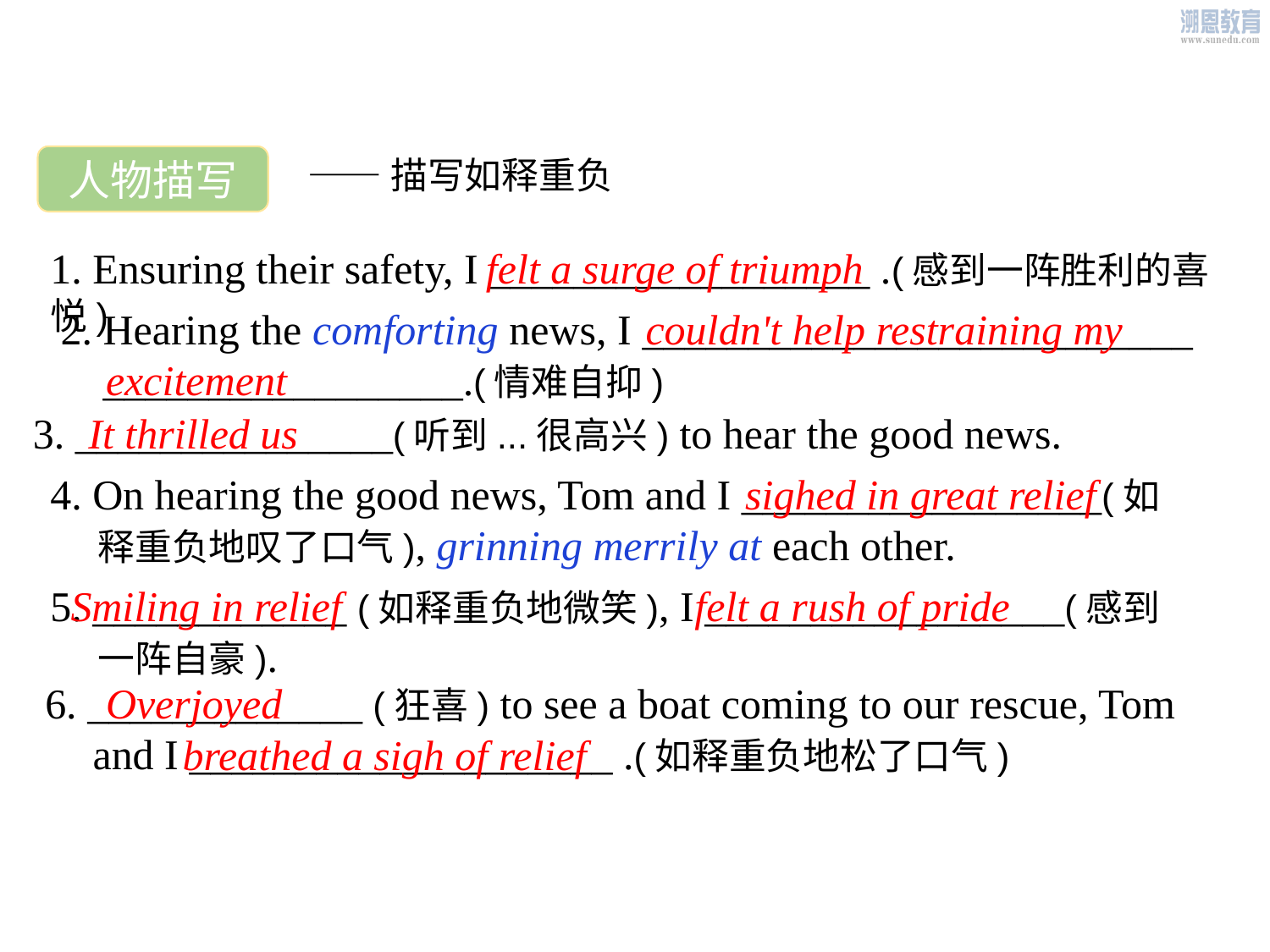

人物描写
——描写如释重负
1. Ensuring their safety, I __________________ .(感到一阵胜利的喜悦)
felt a surge of triumph
 2. Hearing the comforting news, I __________________________
     _________________.(情难自抑)
                                                   couldn't help restraining my
excitement
3. _______________(听到...很高兴) to hear the good news.
It thrilled us
4. On hearing the good news, Tom and I _________________(如释重负地叹了口气), grinning merrily at each other.
sighed in great relief
5. ____________ (如释重负地微笑), I _________________(感到一阵自豪).
Smiling in relief
felt a rush of pride
6. _____________ (狂喜) to see a boat coming to our rescue, Tom and I ____________________ .(如释重负地松了口气)
Overjoyed
breathed a sigh of relief